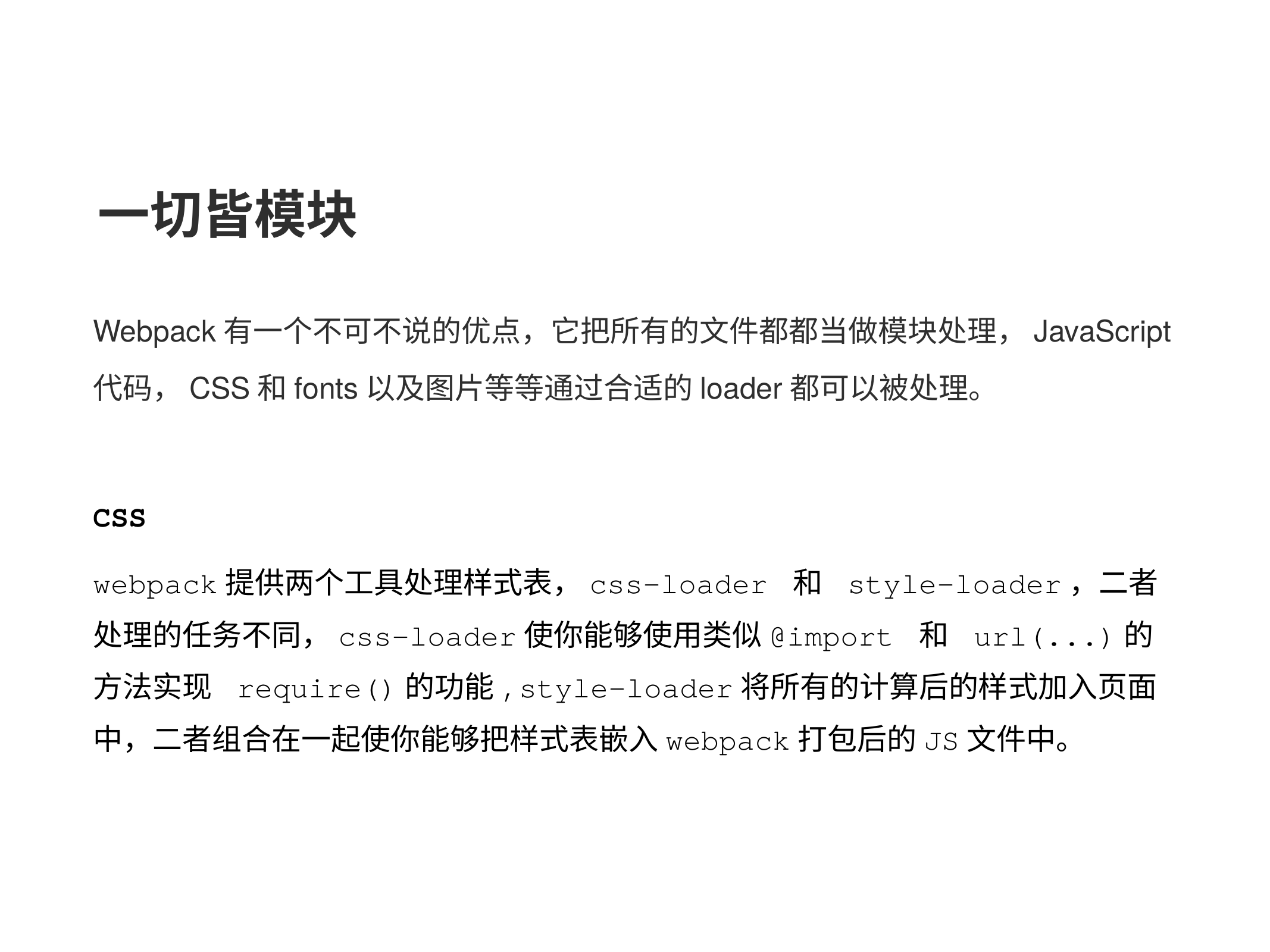

# 一切皆模块
Webpack有一个不可不说的优点，它把所有的文件都都当做模块处理，JavaScript代码，CSS和fonts以及图片等等通过合适的loader都可以被处理。

CSS
webpack提供两个工具处理样式表，css-loader 和 style-loader，二者处理的任务不同，css-loader使你能够使用类似@import 和 url(...)的方法实现 require()的功能,style-loader将所有的计算后的样式加入页面中，二者组合在一起使你能够把样式表嵌入webpack打包后的JS文件中。